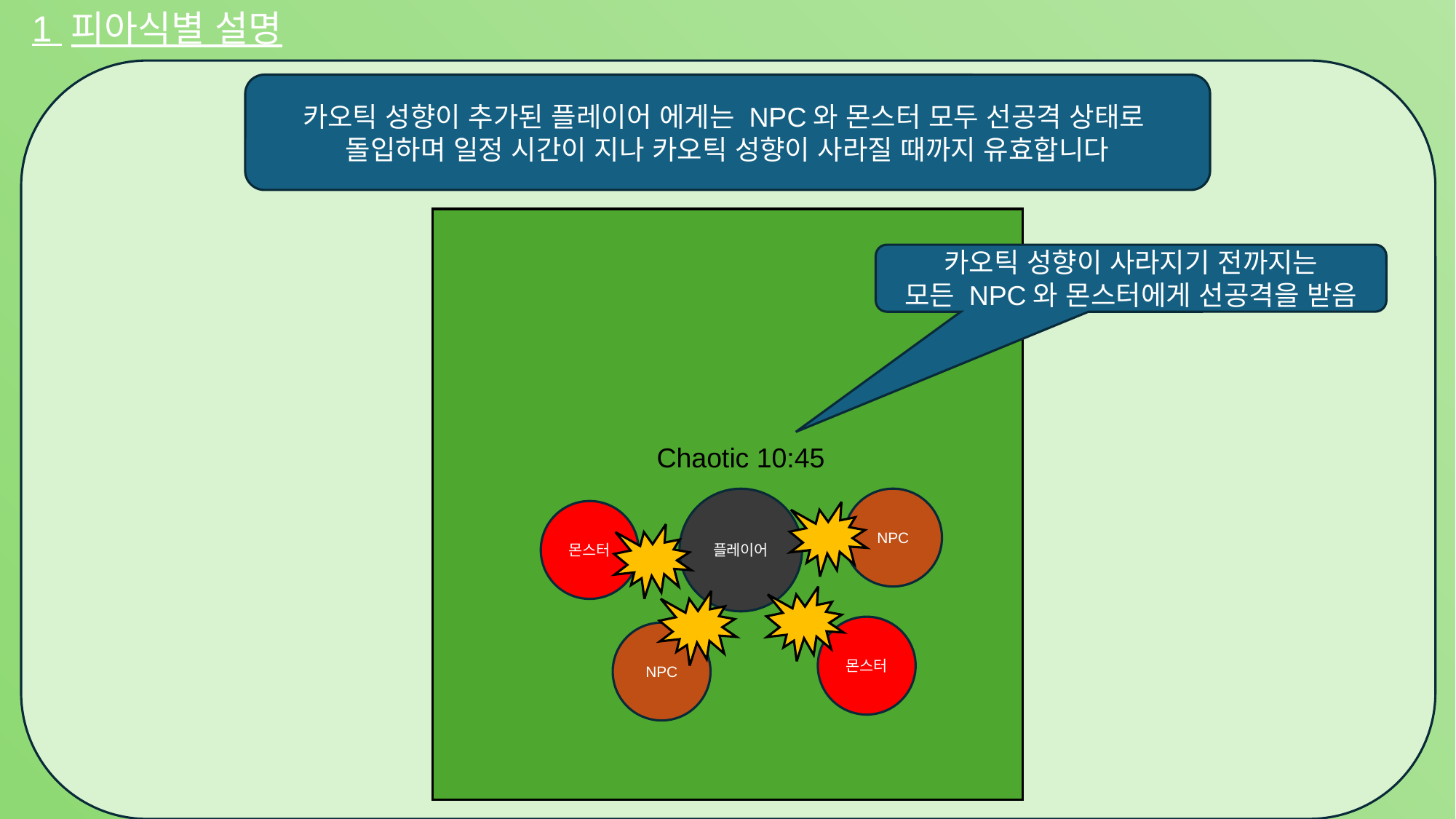

1 피아식별 설명

카오틱 성향이 추가된 플레이어 에게는 NPC와 몬스터 모두 선공격 상태로
돌입하며 일정 시간이 지나 카오틱 성향이 사라질 때까지 유효합니다

카오틱 성향이 사라지기 전까지는
모든 NPC와 몬스터에게 선공격을 받음
Chaotic 10:45
플레이어
NPC
몬스터

몬스터
NPC